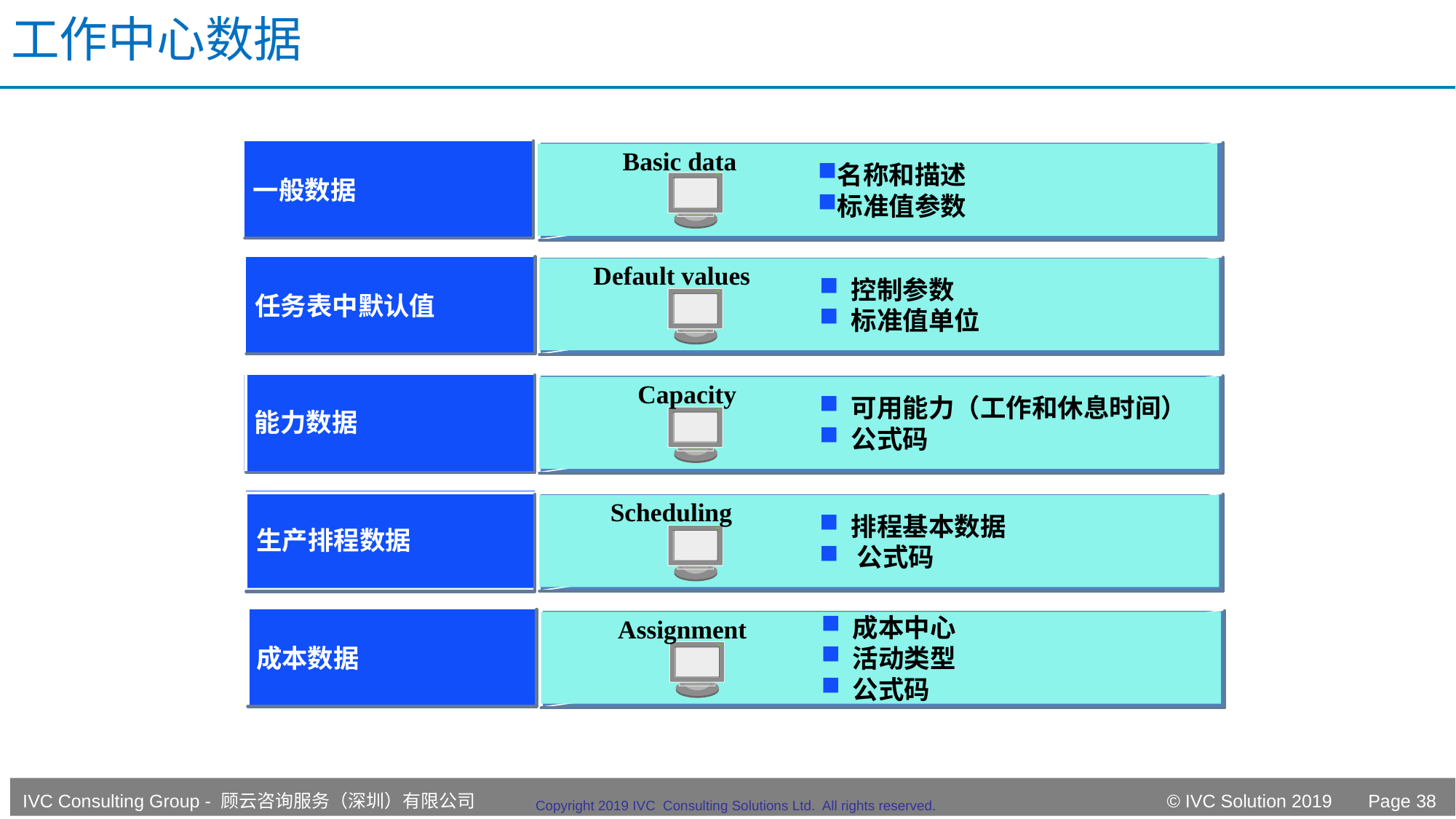

# 工作中心数据

Basic data
一般数据

名称和描述
标准值参数

Default values

任务表中默认值

 控制参数
 标准值单位

Capacity

能力数据

 可用能力（工作和休息时间）
 公式码

生产排程数据

Scheduling

 排程基本数据
  公式码

Assignment

成本数据

 成本中心
 活动类型
 公式码